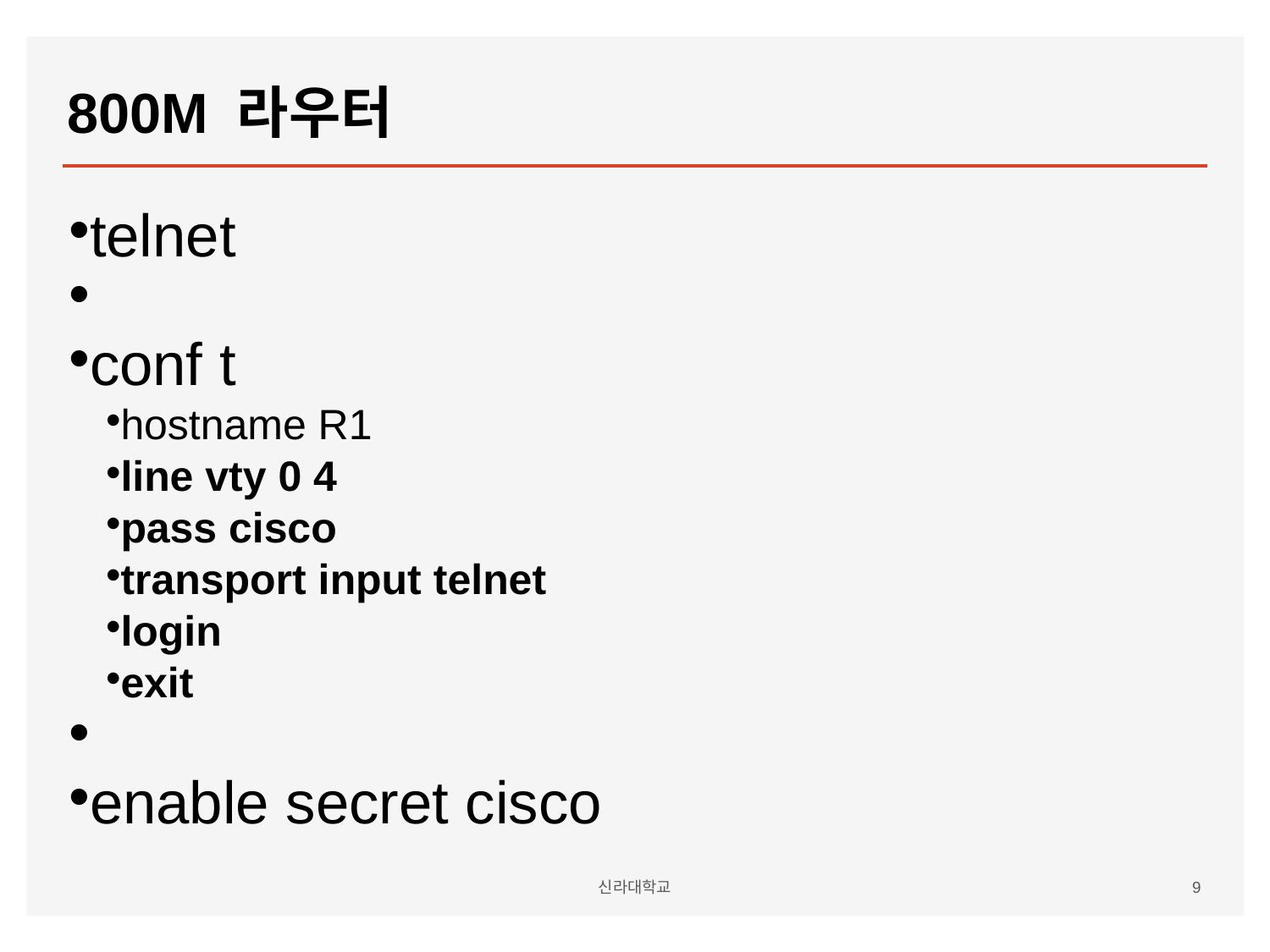

# 800M 라우터
telnet

conf t
hostname R1
line vty 0 4
pass cisco
transport input telnet
login
exit

enable secret cisco

신라대학교
9